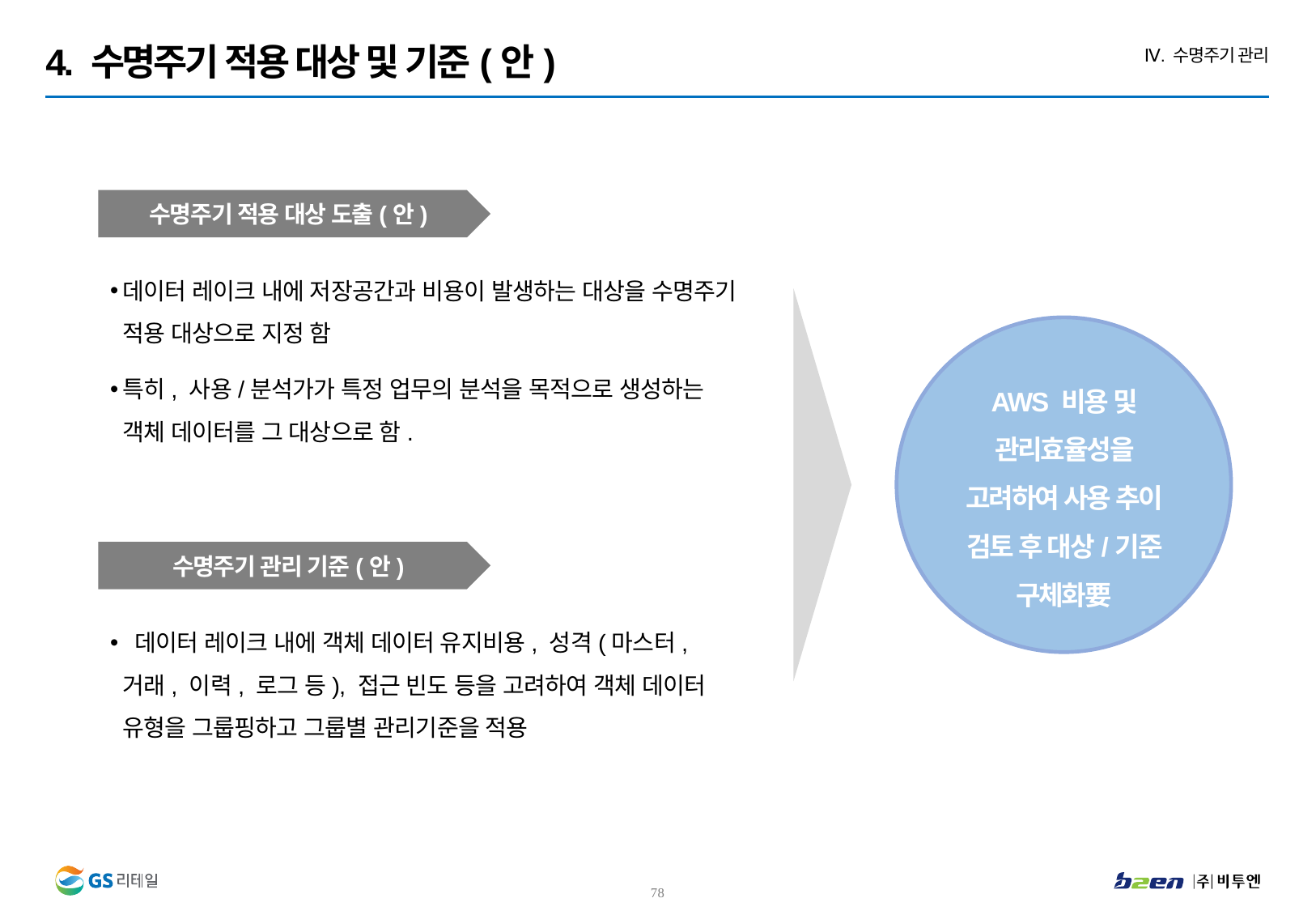

4. 수명주기 적용 대상 및 기준(안)
Ⅳ. 수명주기 관리
수명주기 적용 대상 도출(안)
데이터 레이크 내에 저장공간과 비용이 발생하는 대상을 수명주기 적용 대상으로 지정 함
특히, 사용/분석가가 특정 업무의 분석을 목적으로 생성하는 객체 데이터를 그 대상으로 함.
수명주기 관리 기준(안)
 데이터 레이크 내에 객체 데이터 유지비용, 성격(마스터, 거래, 이력, 로그 등), 접근 빈도 등을 고려하여 객체 데이터 유형을 그룹핑하고 그룹별 관리기준을 적용
AWS 비용 및 관리효율성을 고려하여 사용 추이 검토 후 대상/기준 구체화要

78